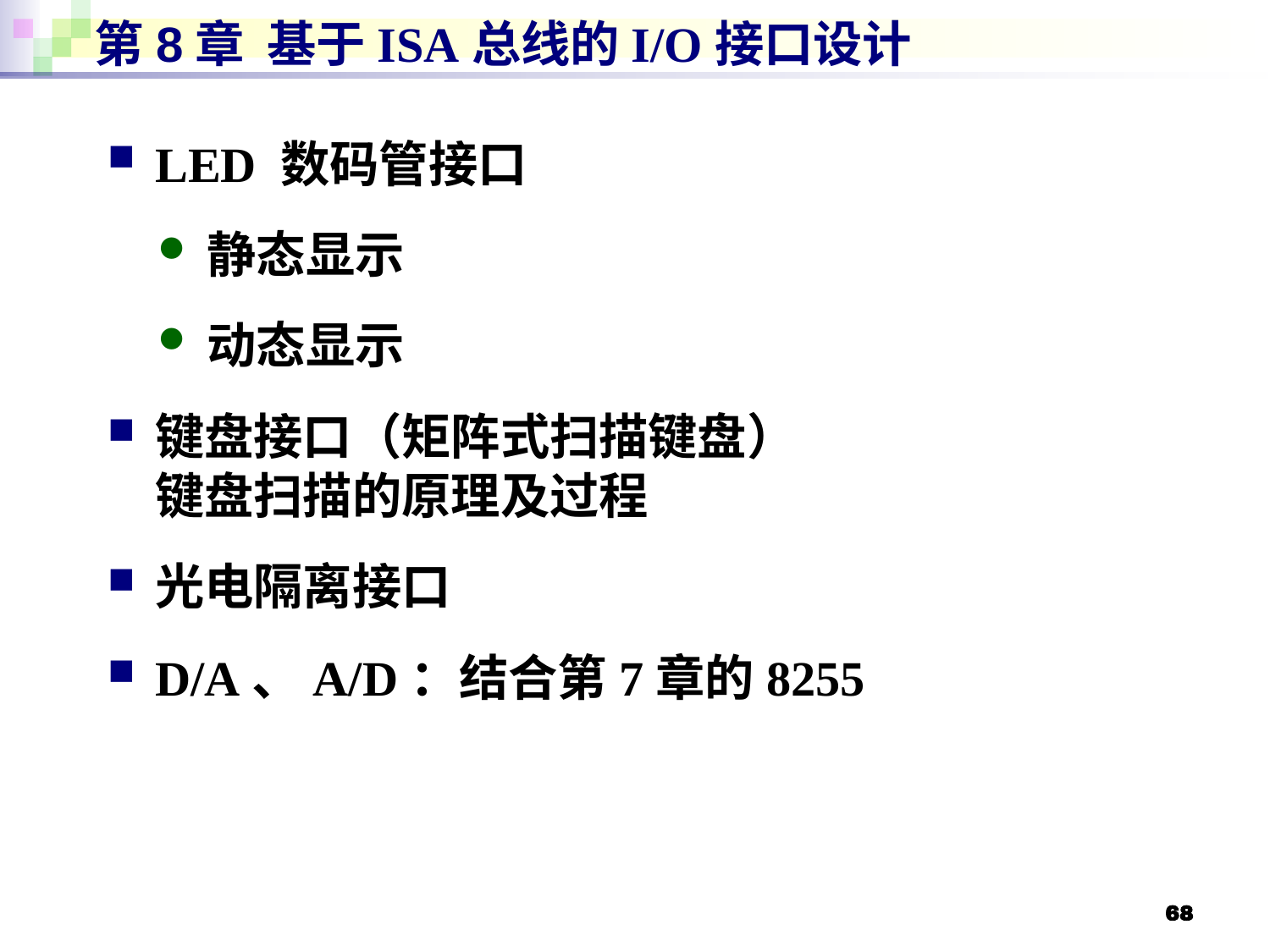

# 第8章  基于ISA总线的I/O接口设计
LED 数码管接口
静态显示
动态显示
键盘接口（矩阵式扫描键盘）
键盘扫描的原理及过程
光电隔离接口
D/A、A/D：结合第7章的8255
68